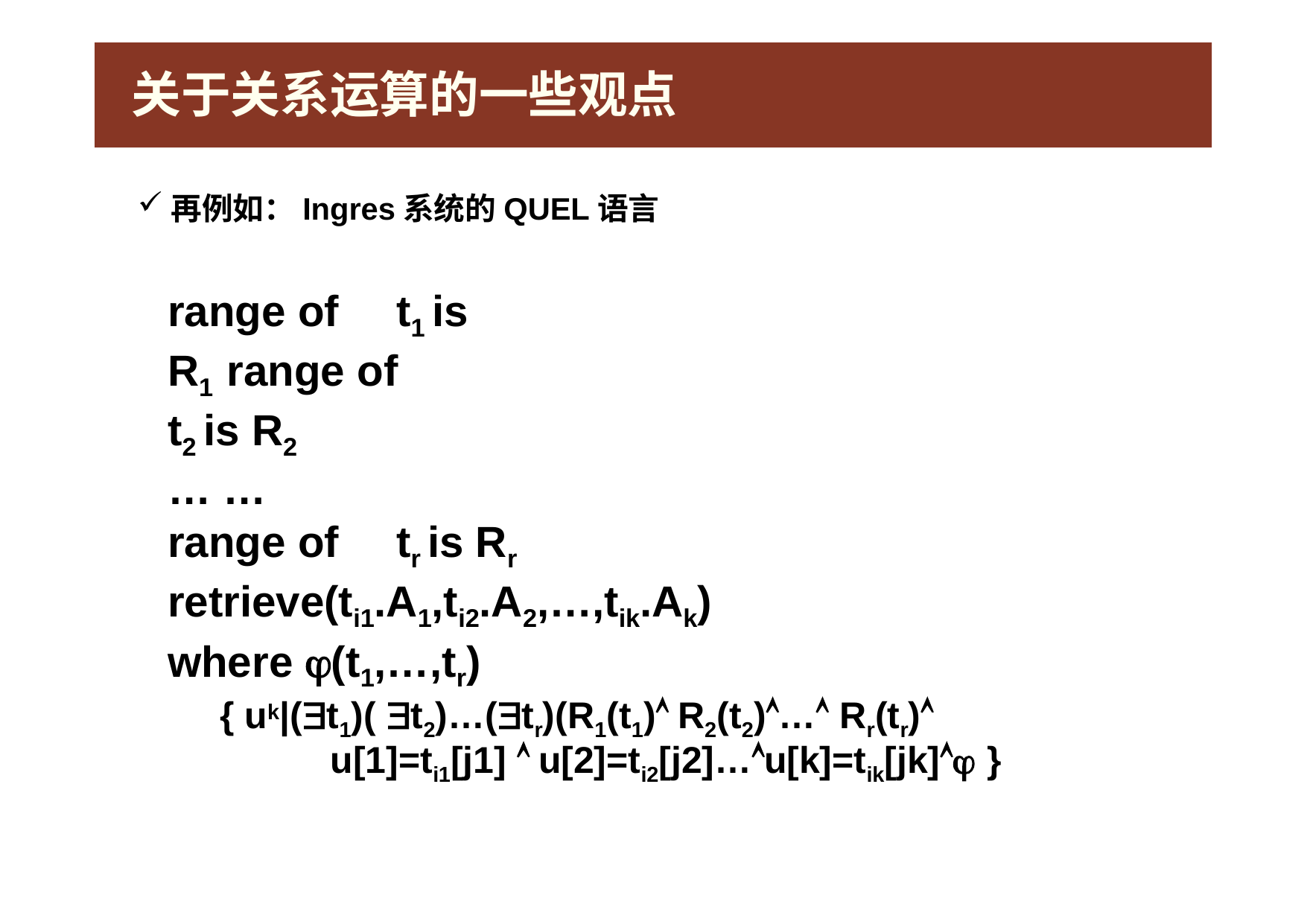

# 关于关系运算的一些观点
再例如：Ingres系统的QUEL语言

range of	t1 is R1  range of	t2 is R2
… …
range of	tr is Rr  retrieve(ti1.A1,ti2.A2,…,tik.Ak)
where ϕ(t1,…,tr)
{ uk|(∃t1)( ∃t2)…(∃tr)(R1(t1)∧ R2(t2)∧…∧ Rr(tr)∧
u[1]=ti1[j1] ∧ u[2]=ti2[j2]…∧u[k]=tik[jk]∧ϕ }